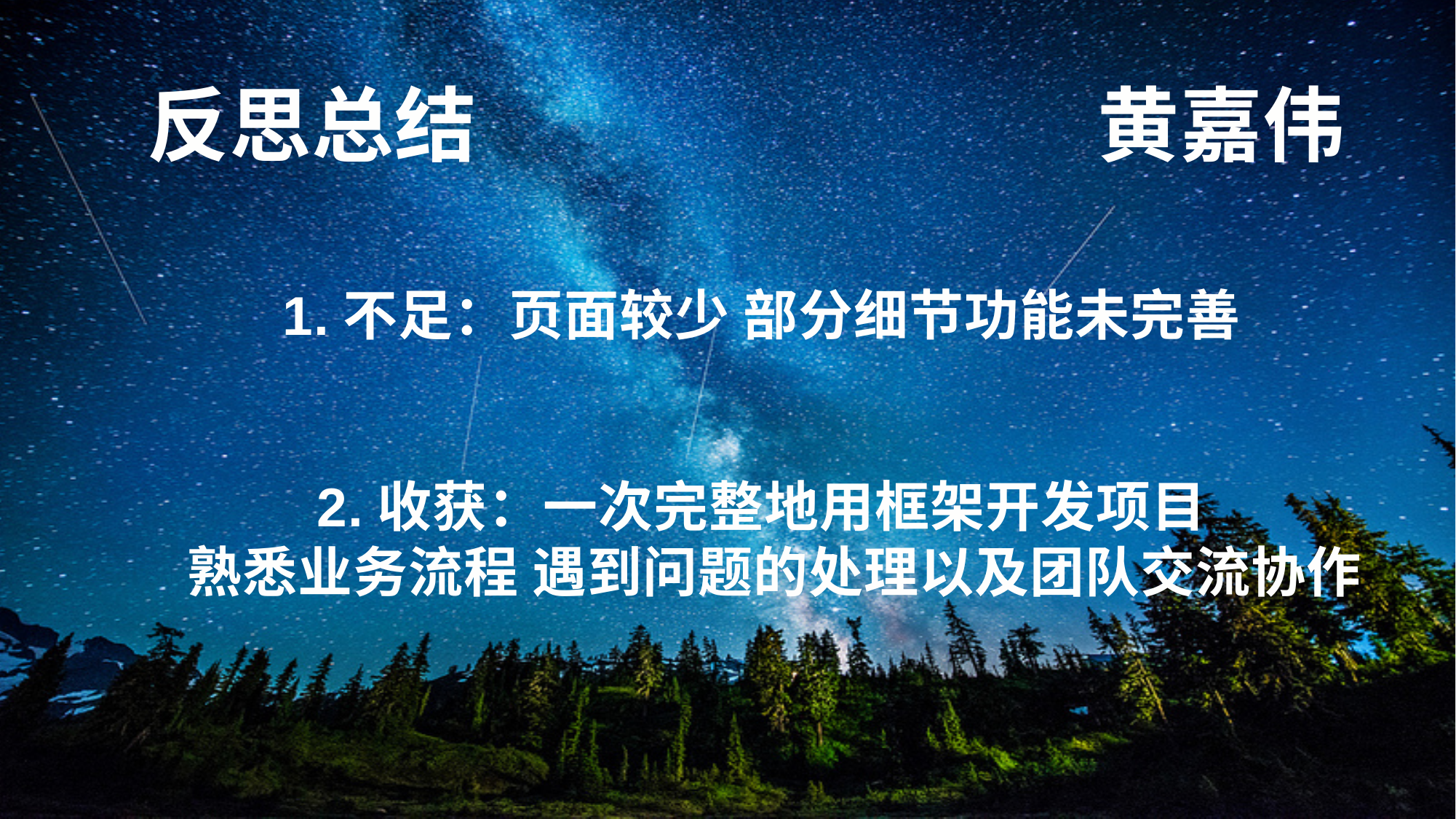

反思总结
黄嘉伟
1.不足：页面较少 部分细节功能未完善
2.收获：一次完整地用框架开发项目
 熟悉业务流程 遇到问题的处理以及团队交流协作